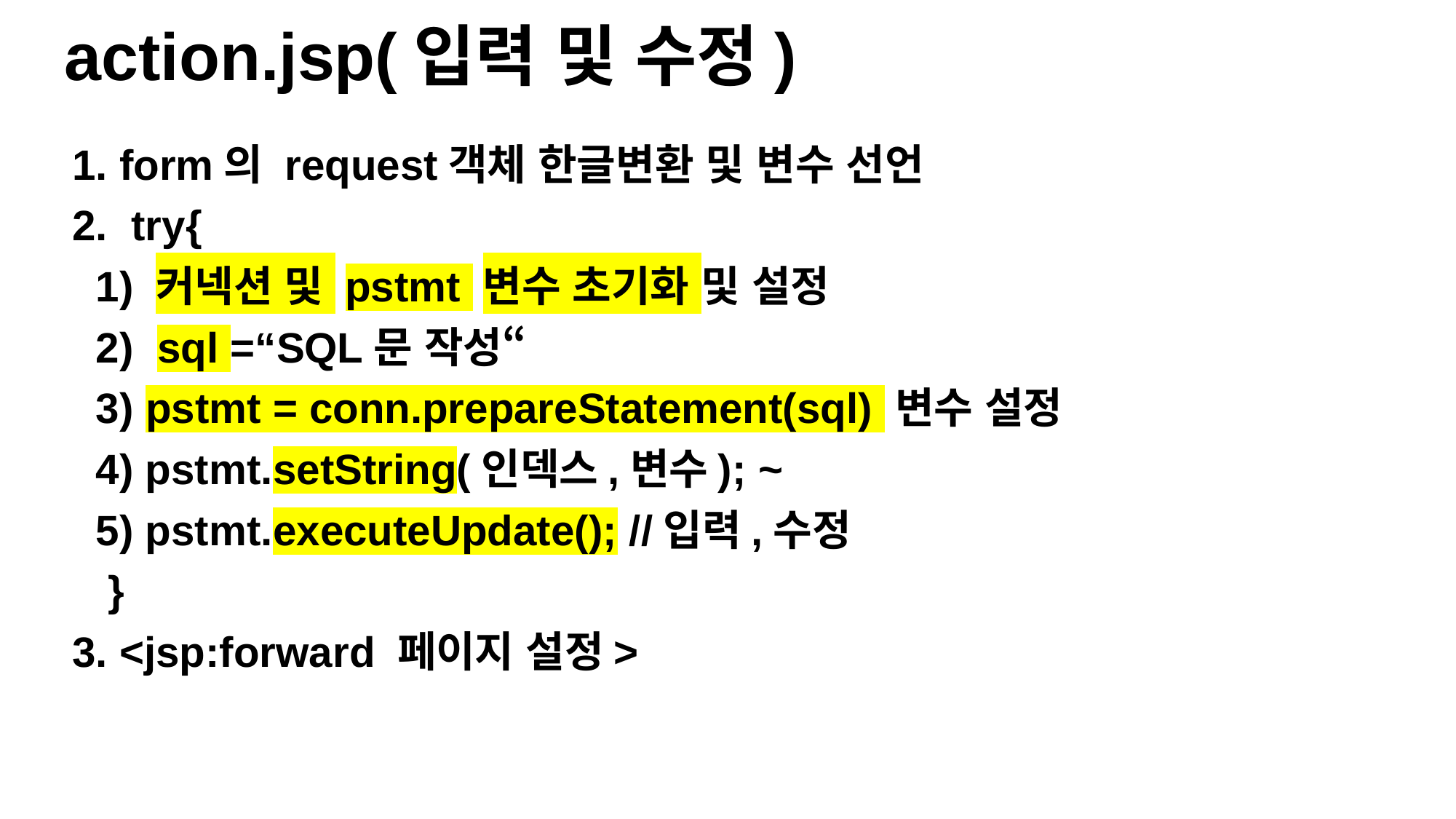

# action.jsp(입력 및 수정)
1. form의 request객체 한글변환 및 변수 선언
2.  try{
  1) 커넥션 및 pstmt 변수 초기화 및 설정
  2)  sql =“SQL문 작성“
  3) pstmt = conn.prepareStatement(sql) 변수 설정
  4) pstmt.setString(인덱스,변수); ~
  5) pstmt.executeUpdate(); //입력,수정
   }
3. <jsp:forward 페이지 설정>